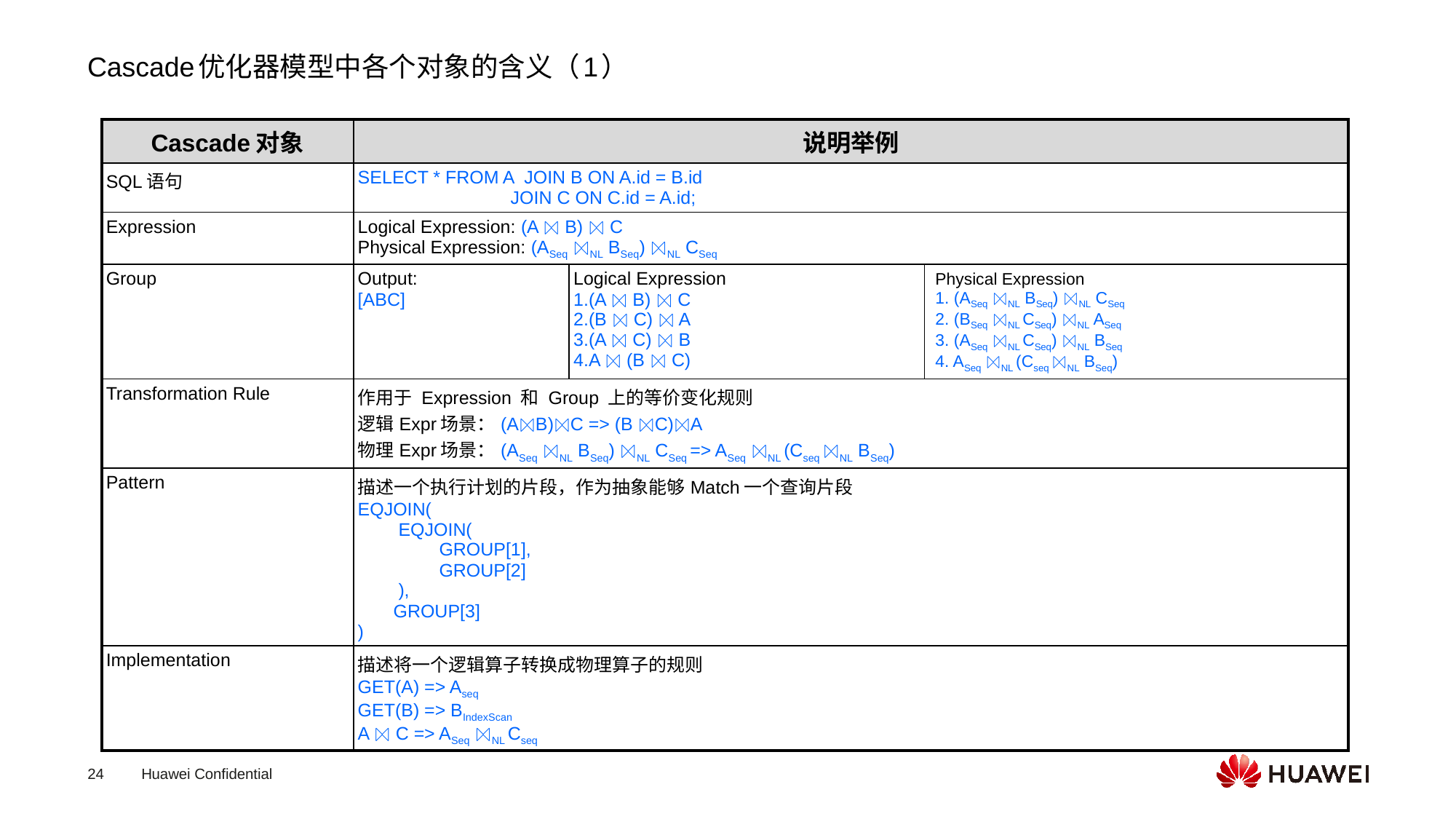

# Cascade优化器模型中各个对象的含义（1）
| Cascade对象 | 说明举例 |  |  |
| --- | --- | --- | --- |
| SQL语句 | SELECT \* FROM A JOIN B ON A.id = B.id JOIN C ON C.id = A.id; |  |  |
| Expression | Logical Expression: (A ⨝ B) ⨝ C Physical Expression: (ASeq ⨝NL BSeq) ⨝NL CSeq |  |  |
| Group | Output: [ABC] | Logical Expression 1.(A ⨝ B) ⨝ C 2.(B ⨝ C) ⨝ A 3.(A ⨝ C) ⨝ B 4.A ⨝ (B ⨝ C) | Physical Expression 1. (ASeq ⨝NL BSeq) ⨝NL CSeq 2. (BSeq ⨝NL CSeq) ⨝NL ASeq 3. (ASeq ⨝NL CSeq) ⨝NL BSeq 4. ASeq ⨝NL (Cseq ⨝NL BSeq) |
| Transformation Rule | 作用于 Expression 和 Group 上的等价变化规则 逻辑Expr场景：(A⨝B)⨝C => (B ⨝C)⨝A 物理Expr场景：(ASeq ⨝NL BSeq) ⨝NL CSeq => ASeq ⨝NL (Cseq ⨝NL BSeq) |  |  |
| Pattern | 描述一个执行计划的片段，作为抽象能够Match一个查询片段 EQJOIN( EQJOIN( GROUP[1], GROUP[2] ), GROUP[3] ) |  |  |
| Implementation | 描述将一个逻辑算子转换成物理算子的规则 GET(A) => Aseq GET(B) => BIndexScan A ⨝ C => ASeq ⨝NL Cseq |  |  |